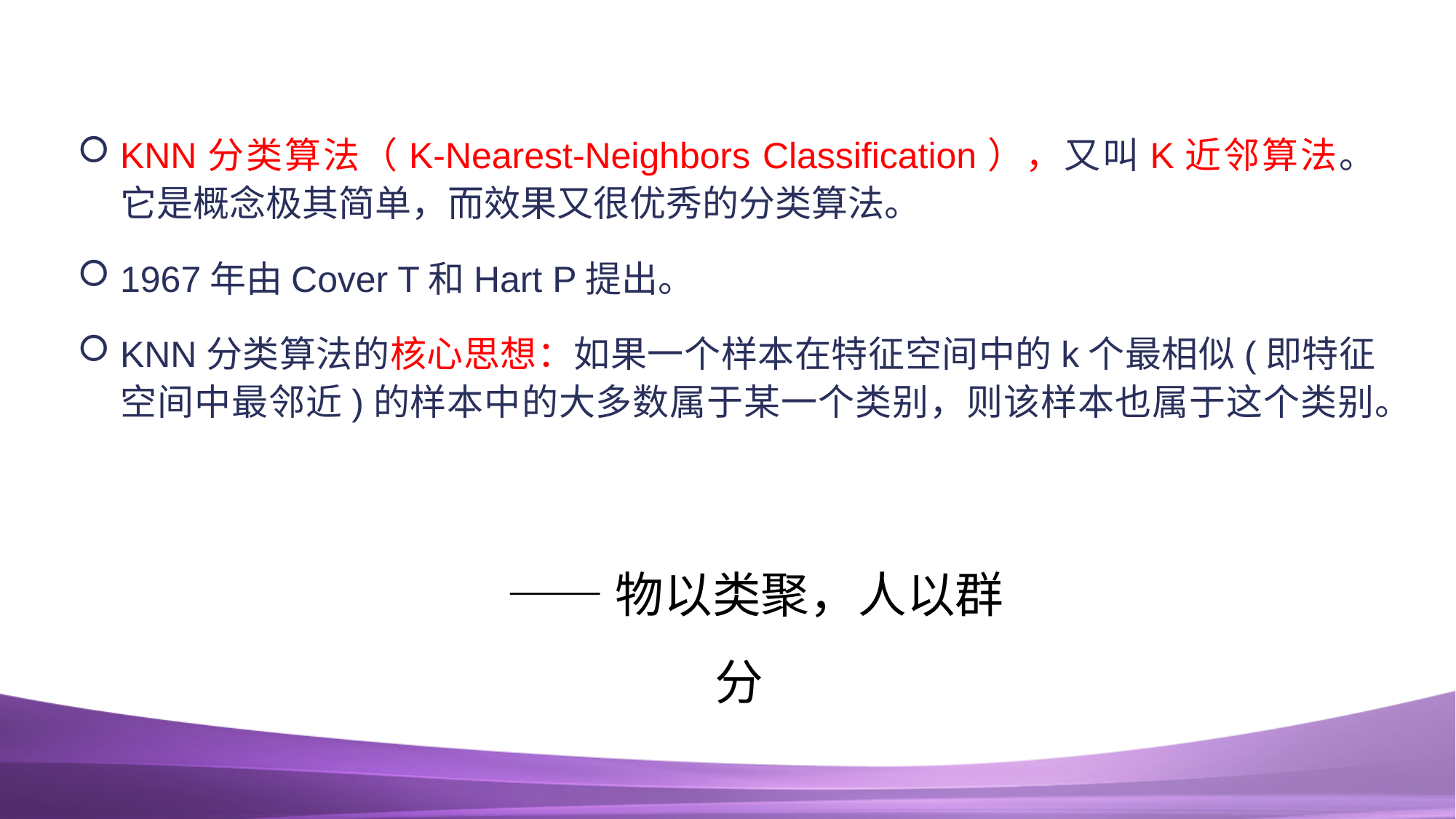

#
KNN分类算法（K-Nearest-Neighbors Classification），又叫K近邻算法。它是概念极其简单，而效果又很优秀的分类算法。
1967年由Cover T和Hart P提出。
KNN分类算法的核心思想：如果一个样本在特征空间中的k个最相似(即特征空间中最邻近)的样本中的大多数属于某一个类别，则该样本也属于这个类别。

——物以类聚，人以群分